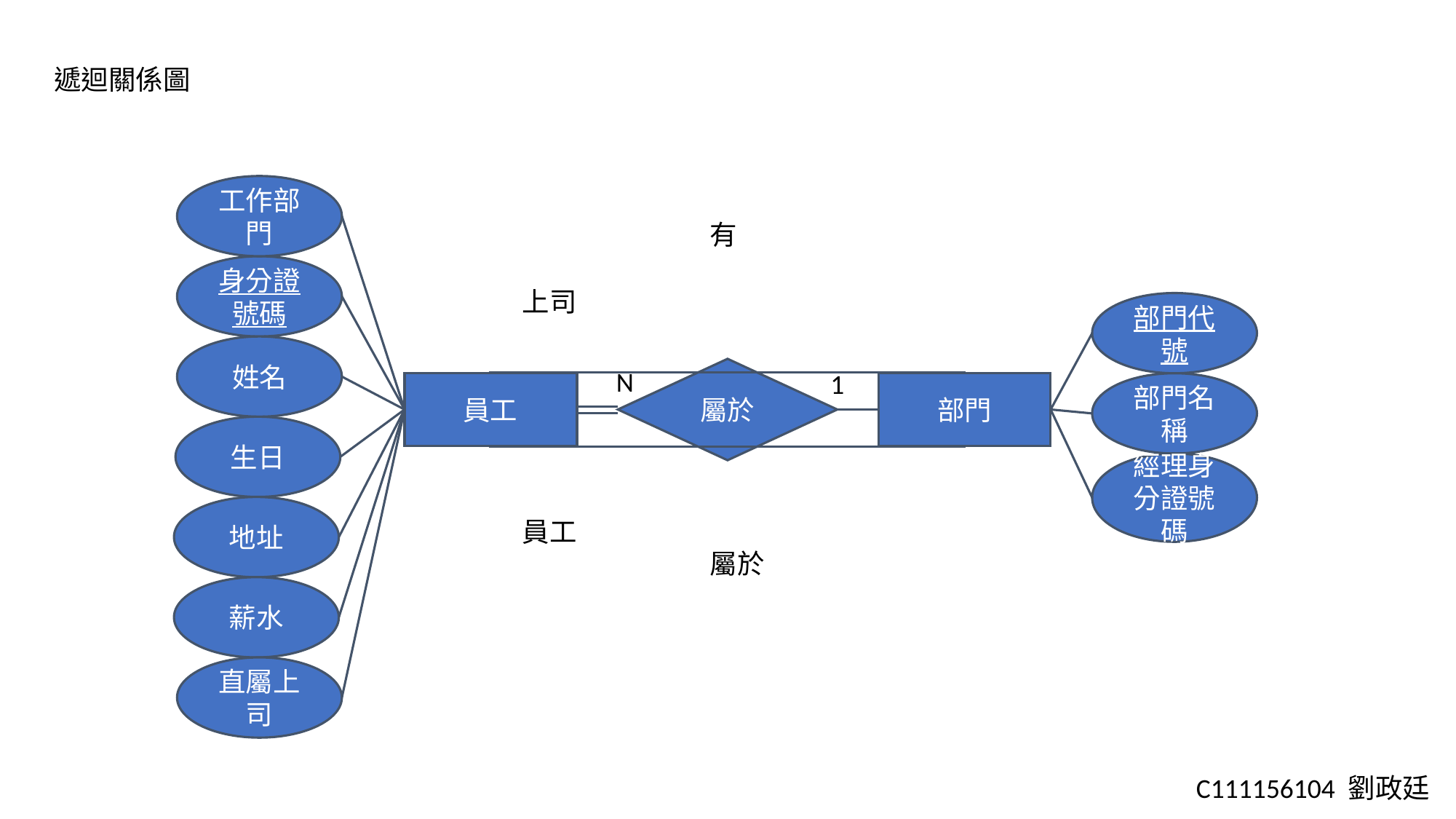

遞迴關係圖
工作部門
有
身分證號碼
上司
部門代號
姓名
屬於
N
1
員工
部門
部門名稱
生日
經理身分證號碼
地址
員工
屬於
薪水
直屬上司
C111156104 劉政廷